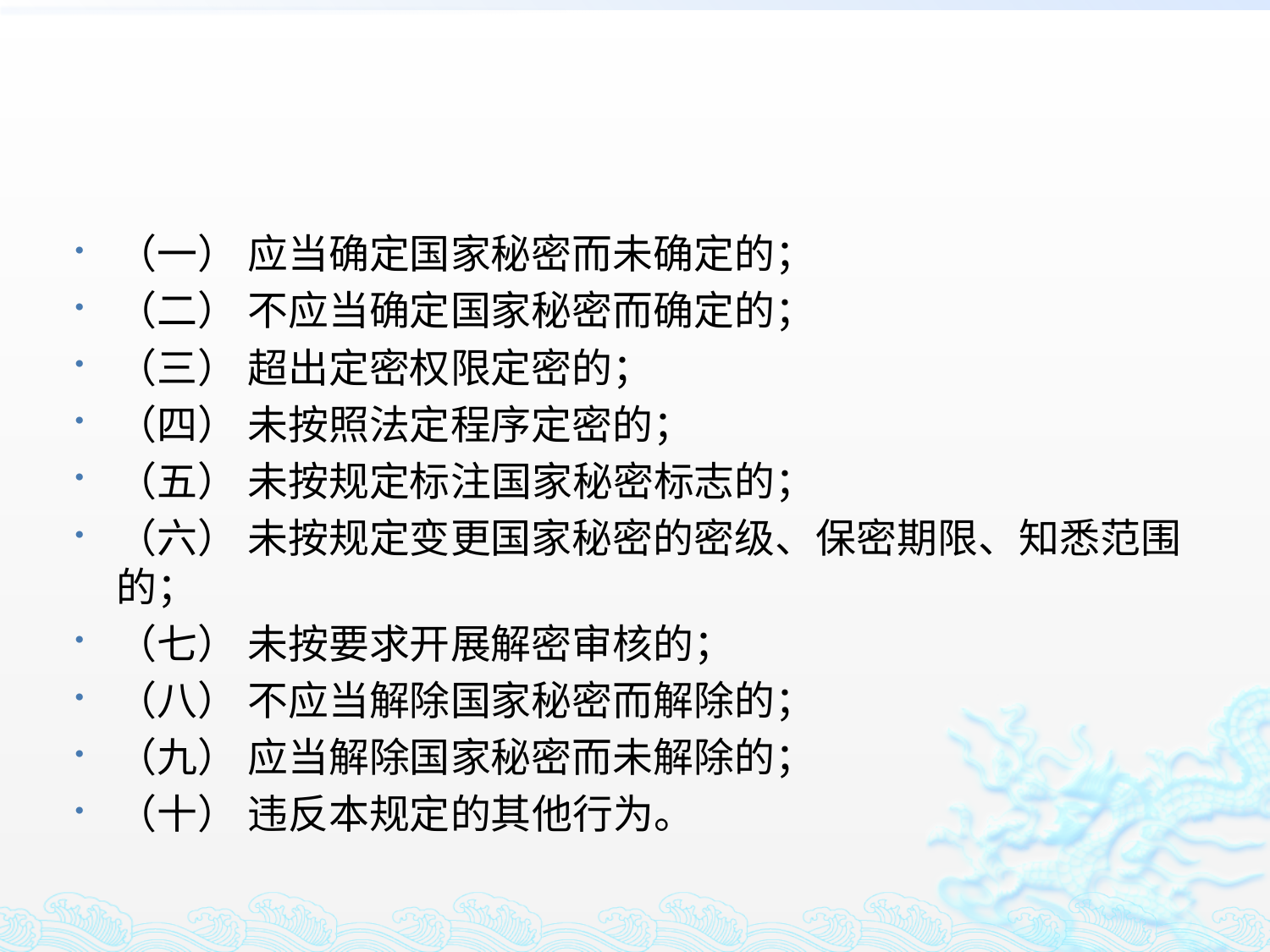

#
（一） 应当确定国家秘密而未确定的；
（二） 不应当确定国家秘密而确定的；
（三） 超出定密权限定密的；
（四） 未按照法定程序定密的；
（五） 未按规定标注国家秘密标志的；
（六） 未按规定变更国家秘密的密级、保密期限、知悉范围的；
（七） 未按要求开展解密审核的；
（八） 不应当解除国家秘密而解除的；
（九） 应当解除国家秘密而未解除的；
（十） 违反本规定的其他行为。